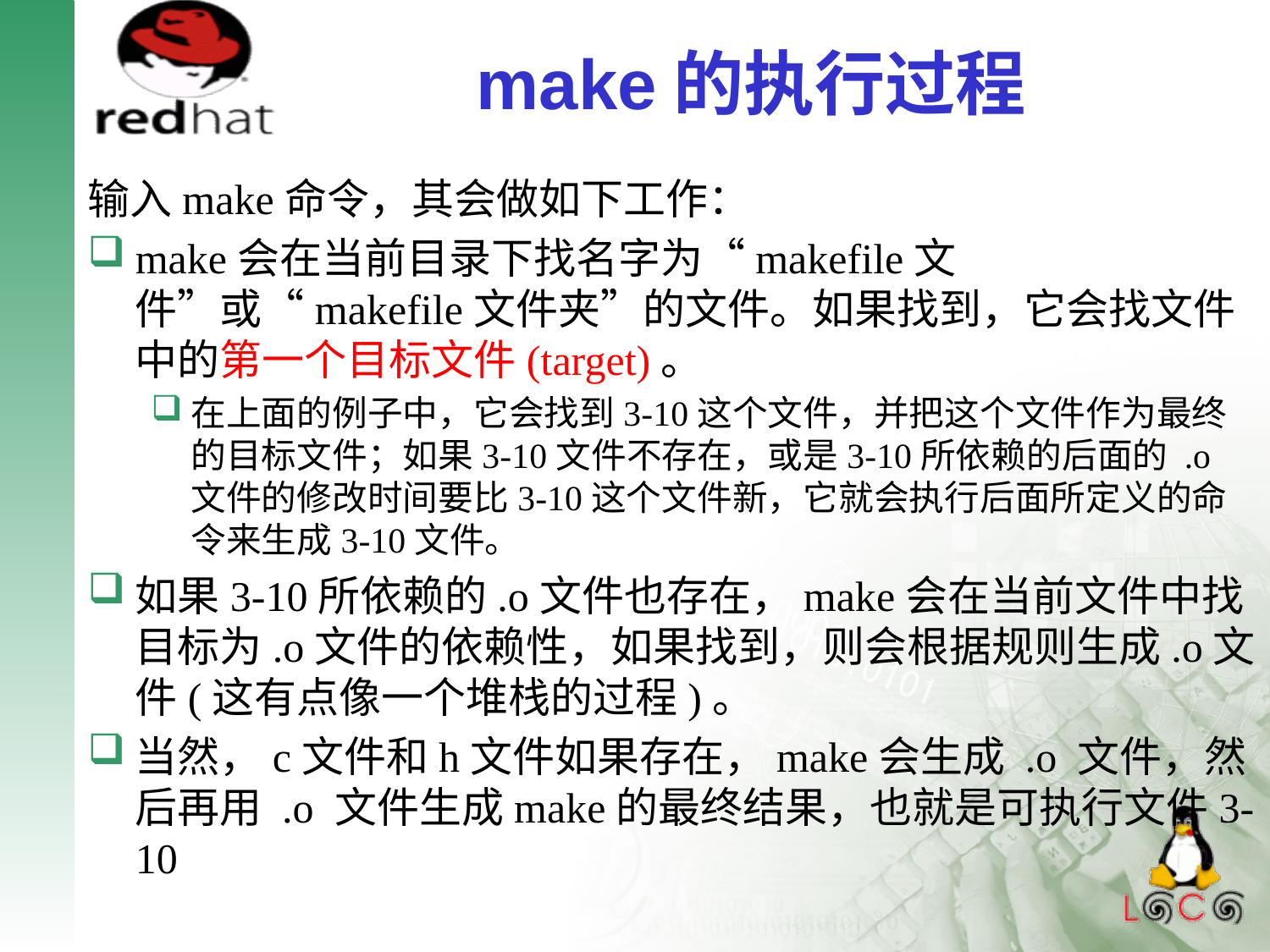

# make的执行过程
输入make命令，其会做如下工作：
make会在当前目录下找名字为“makefile文件”或“makefile文件夹”的文件。如果找到，它会找文件中的第一个目标文件(target)。
在上面的例子中，它会找到3-10这个文件，并把这个文件作为最终的目标文件；如果3-10文件不存在，或是3-10所依赖的后面的 .o 文件的修改时间要比3-10这个文件新，它就会执行后面所定义的命令来生成3-10文件。
如果3-10所依赖的.o文件也存在，make会在当前文件中找目标为.o文件的依赖性，如果找到，则会根据规则生成.o文件(这有点像一个堆栈的过程)。
当然，c文件和h文件如果存在，make会生成 .o 文件，然后再用 .o 文件生成make的最终结果，也就是可执行文件3-10